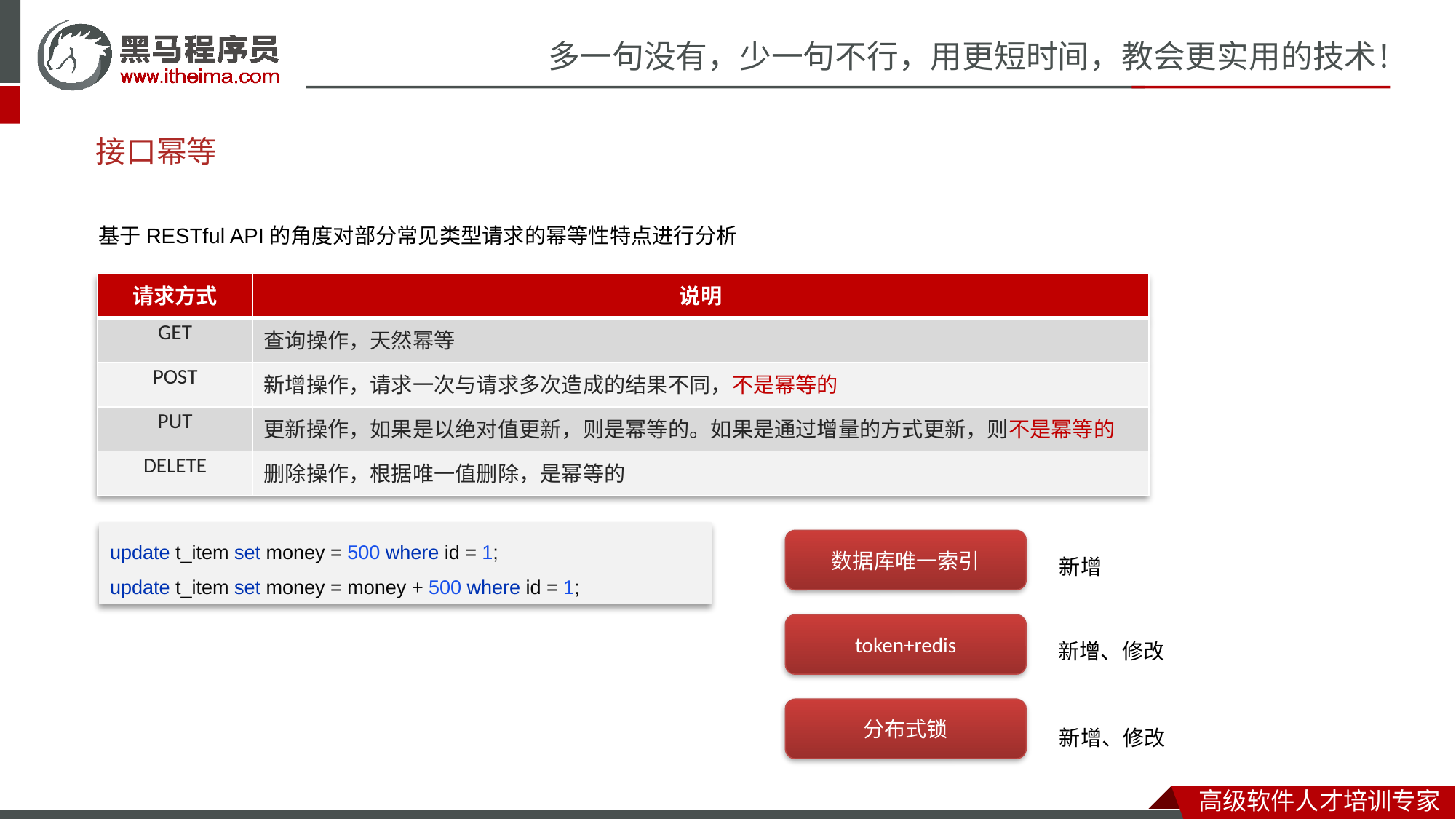

# 接口幂等
基于RESTful API的角度对部分常见类型请求的幂等性特点进行分析
| 请求方式 | 说明 |
| --- | --- |
| GET | 查询操作，天然幂等 |
| POST | 新增操作，请求一次与请求多次造成的结果不同，不是幂等的 |
| PUT | 更新操作，如果是以绝对值更新，则是幂等的。如果是通过增量的方式更新，则不是幂等的 |
| DELETE | 删除操作，根据唯一值删除，是幂等的 |
update t_item set money = 500 where id = 1;
update t_item set money = money + 500 where id = 1;
数据库唯一索引
新增
token+redis
新增、修改

分布式锁
新增、修改